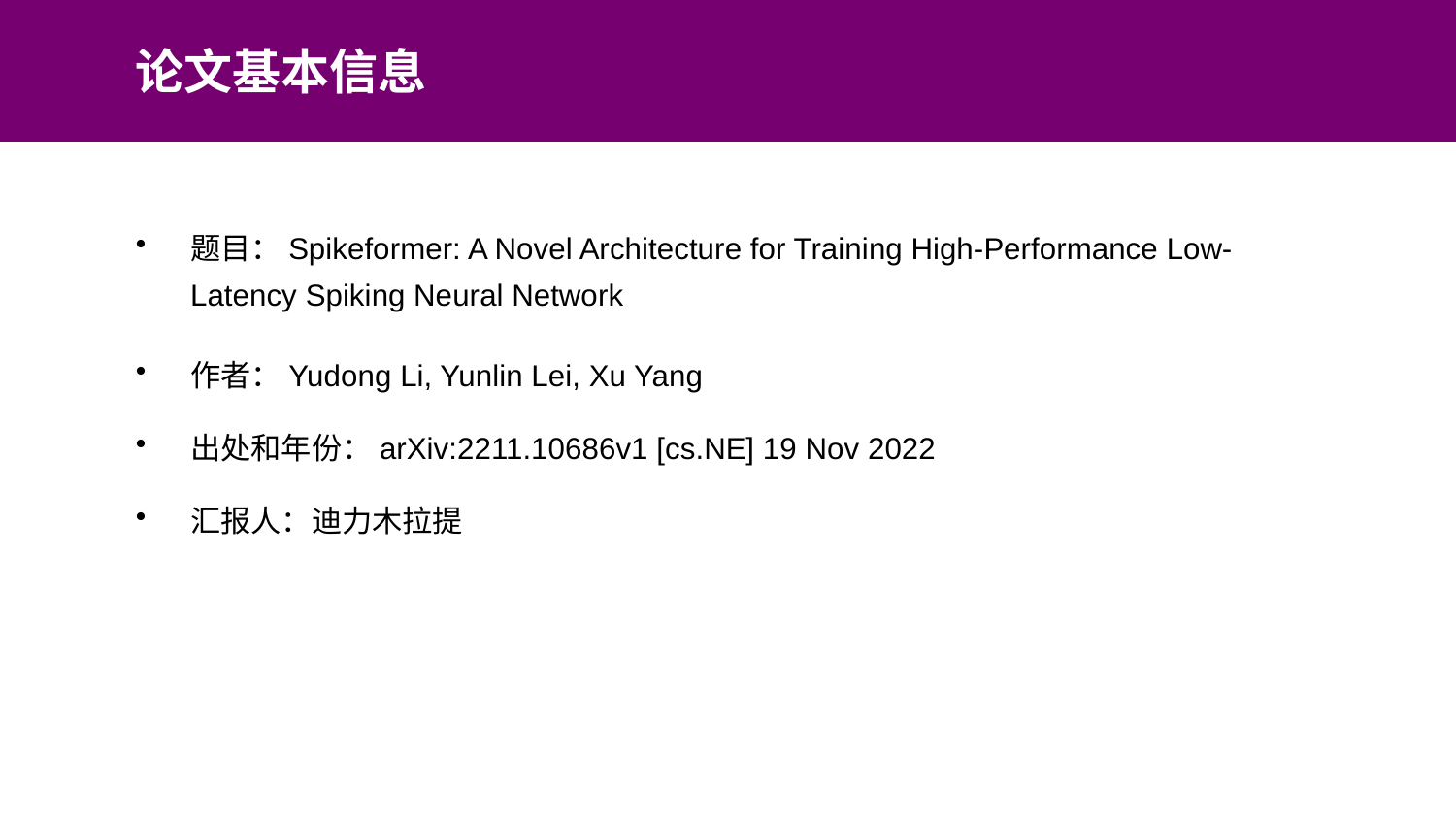

论文基本信息
题目：Spikeformer: A Novel Architecture for Training High-Performance Low-Latency Spiking Neural Network
作者：Yudong Li, Yunlin Lei, Xu Yang
出处和年份：arXiv:2211.10686v1 [cs.NE] 19 Nov 2022
汇报人：迪力木拉提